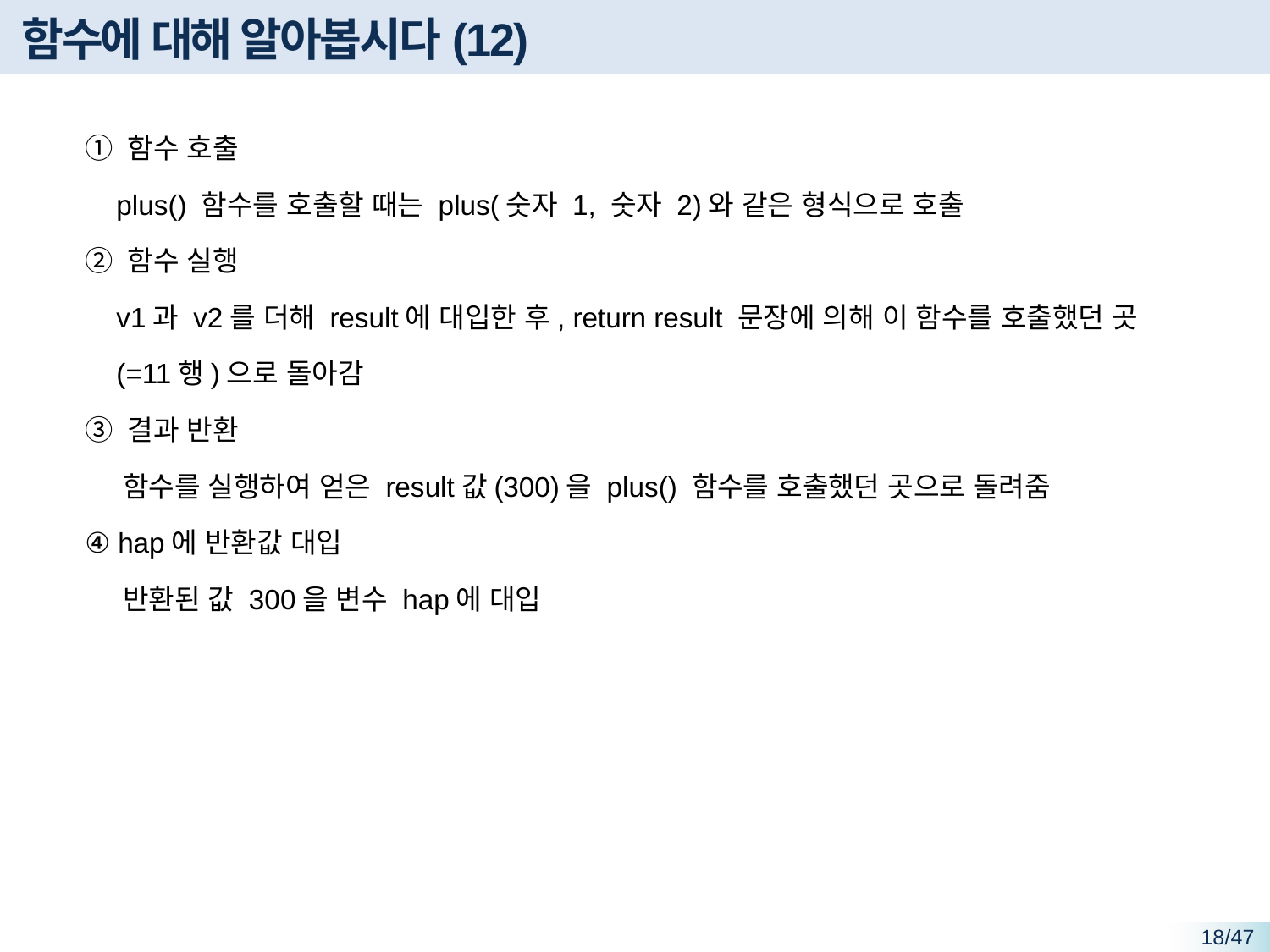

# 함수에 대해 알아봅시다(12)
① 함수 호출
    plus() 함수를 호출할 때는 plus(숫자 1, 숫자 2)와 같은 형식으로 호출
② 함수 실행
    v1과 v2를 더해 result에 대입한 후, return result 문장에 의해 이 함수를 호출했던 곳
    (=11행)으로 돌아감
③ 결과 반환
    함수를 실행하여 얻은 result값(300)을 plus() 함수를 호출했던 곳으로 돌려줌
④ hap에 반환값 대입
    반환된 값 300을 변수 hap에 대입